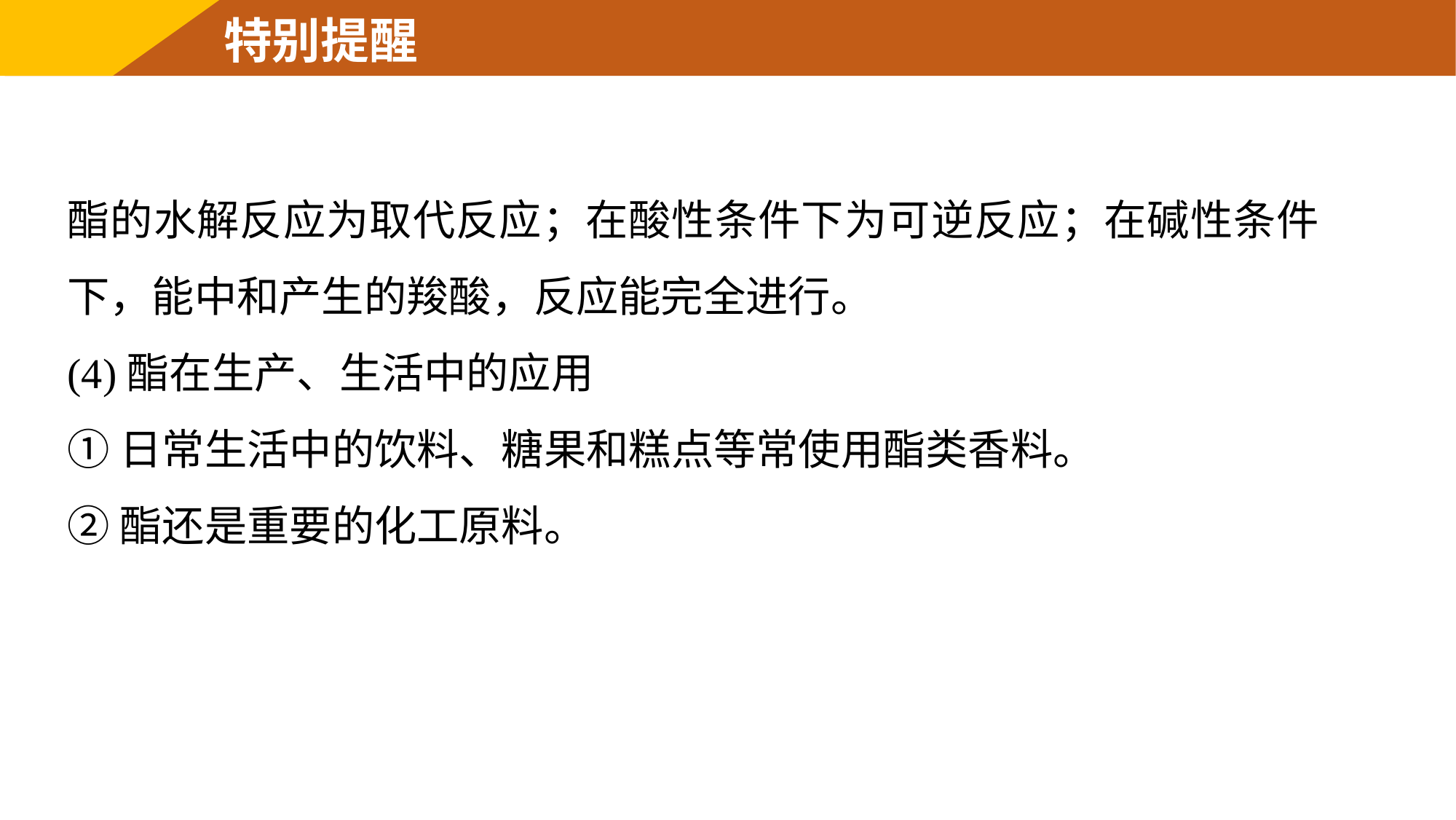

特别提醒
酯的水解反应为取代反应；在酸性条件下为可逆反应；在碱性条件下，能中和产生的羧酸，反应能完全进行。
(4)酯在生产、生活中的应用
①日常生活中的饮料、糖果和糕点等常使用酯类香料。
②酯还是重要的化工原料。